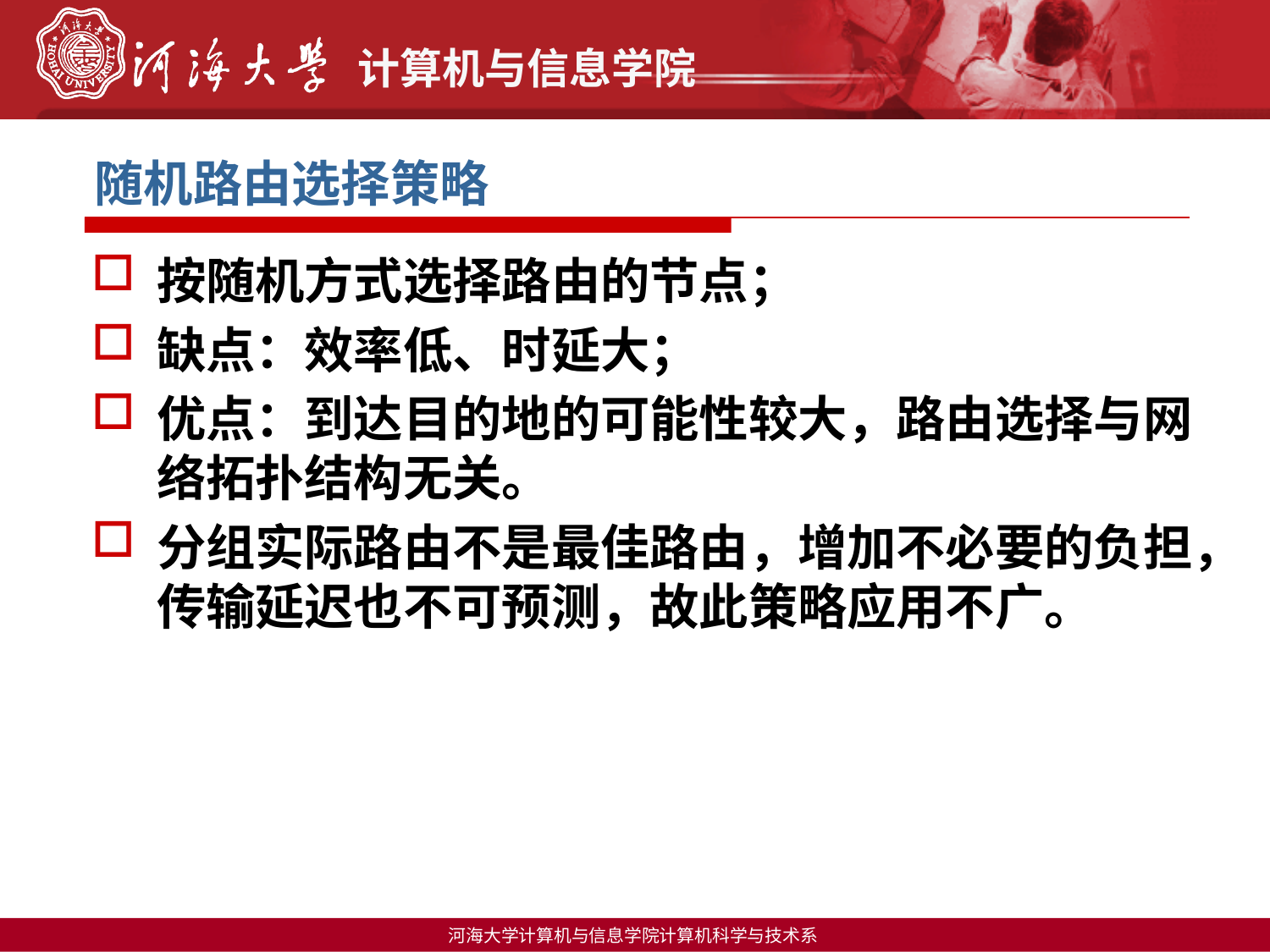

随机路由选择策略
按随机方式选择路由的节点；
缺点：效率低、时延大；
优点：到达目的地的可能性较大，路由选择与网络拓扑结构无关。
分组实际路由不是最佳路由，增加不必要的负担，传输延迟也不可预测，故此策略应用不广。